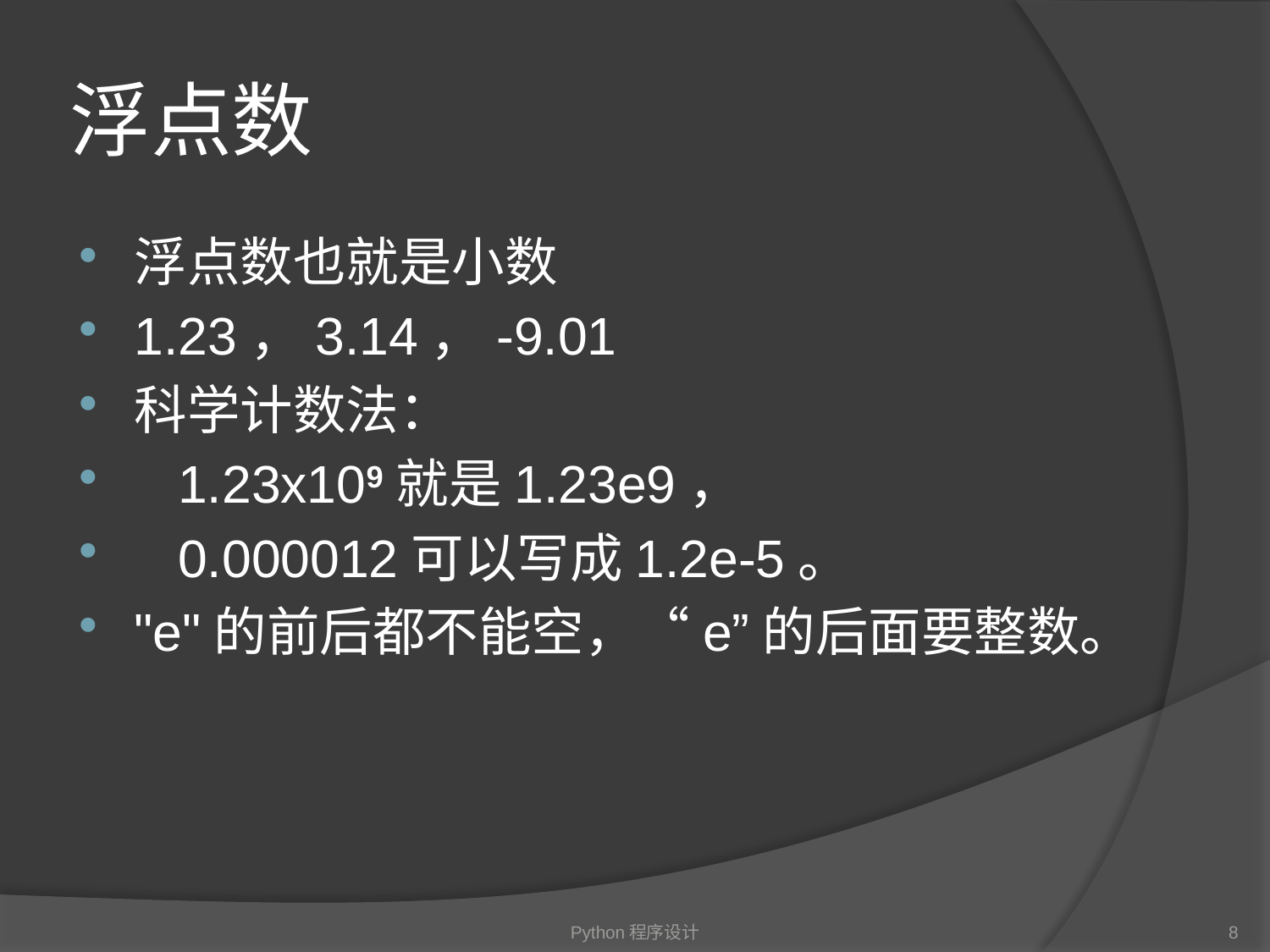

# 浮点数
浮点数也就是小数
1.23，3.14，-9.01
科学计数法：
   1.23x109就是1.23e9，
   0.000012可以写成1.2e-5。
"e"的前后都不能空，“e”的后面要整数。

Python程序设计
8